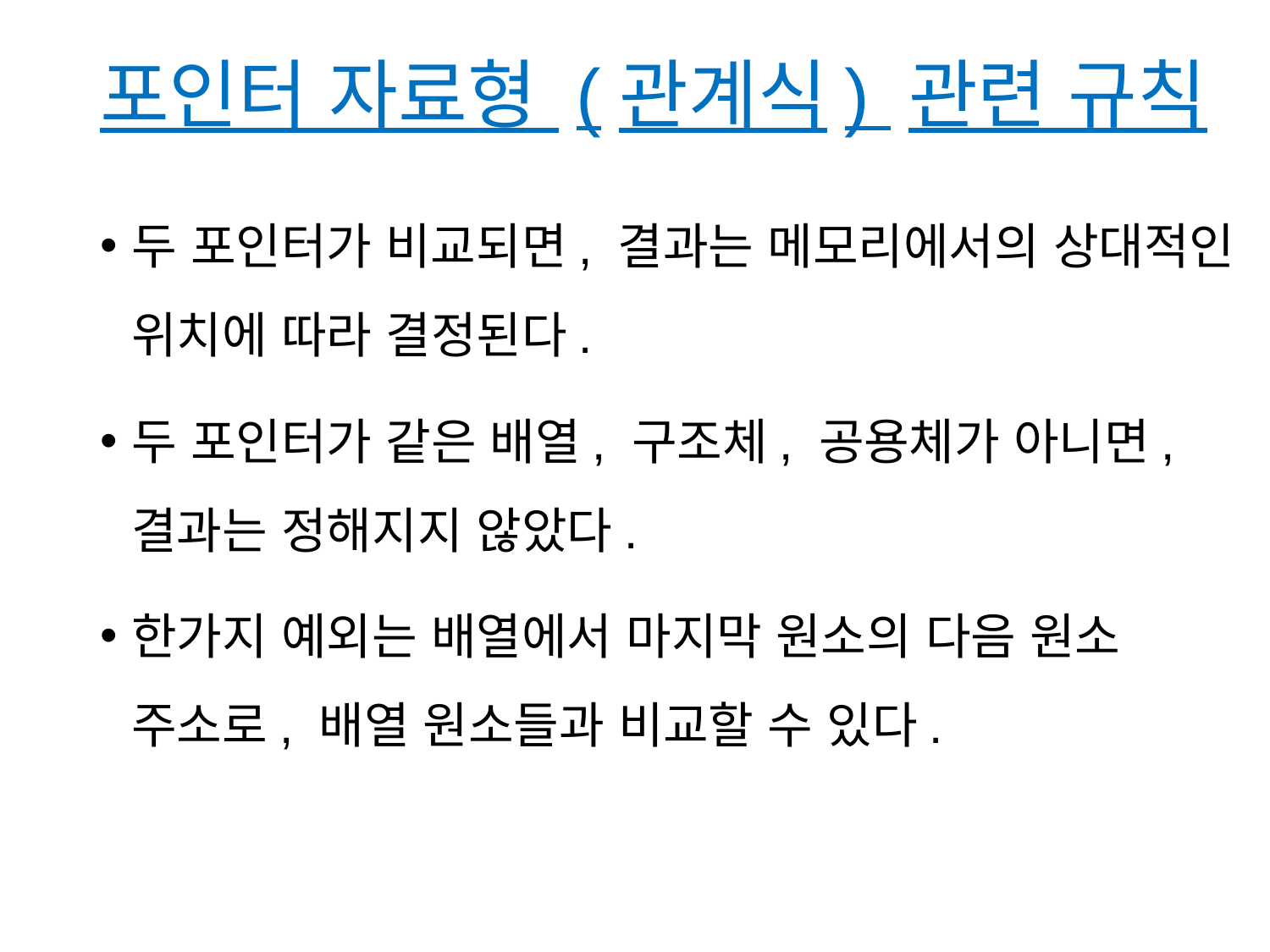

# 포인터 자료형 (관계식) 관련 규칙
두 포인터가 비교되면, 결과는 메모리에서의 상대적인 위치에 따라 결정된다.
두 포인터가 같은 배열, 구조체, 공용체가 아니면, 결과는 정해지지 않았다.
한가지 예외는 배열에서 마지막 원소의 다음 원소 주소로, 배열 원소들과 비교할 수 있다.